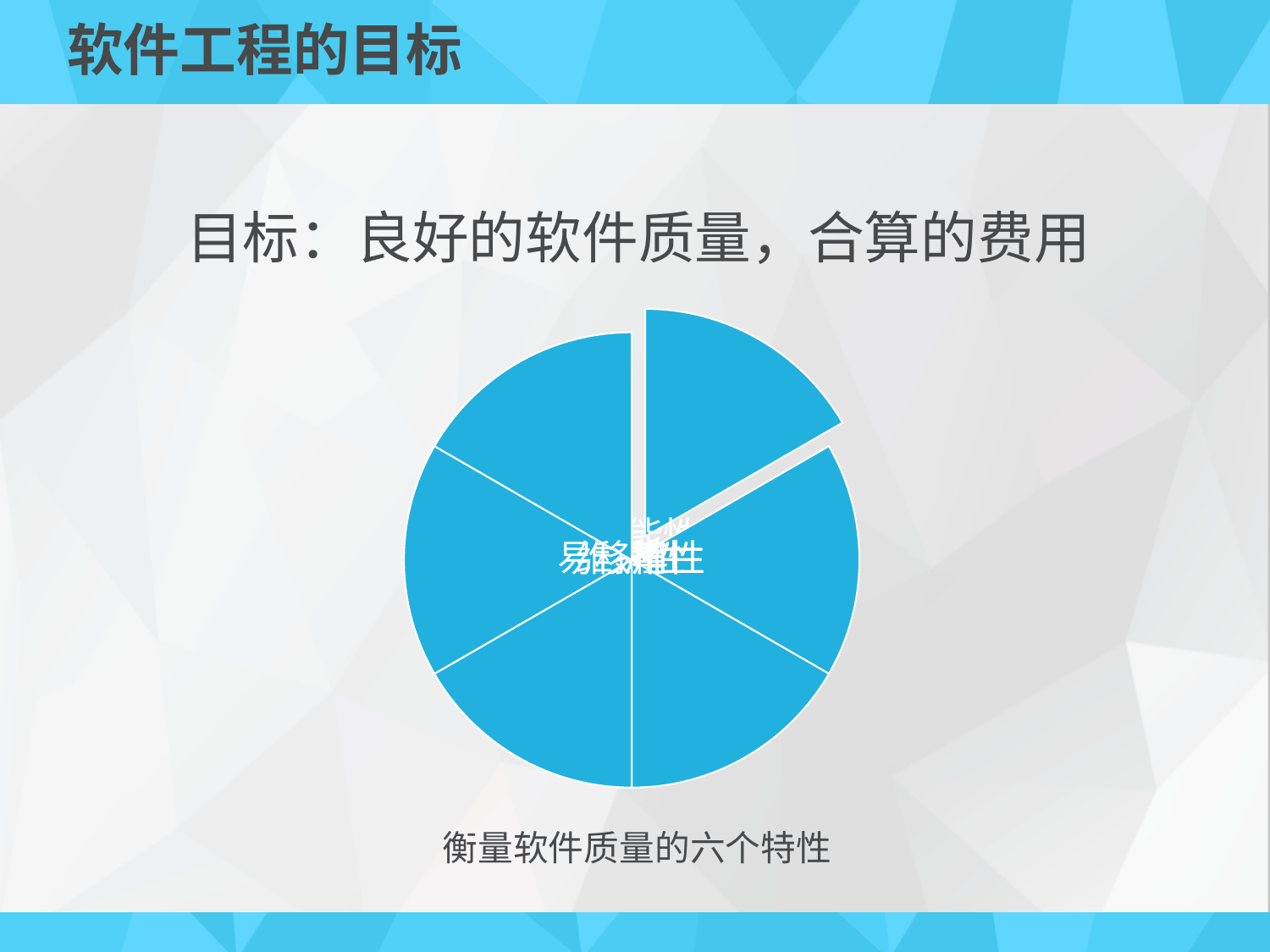

# 软件工程的目标
目标：良好的软件质量，合算的费用
功能性
可靠性
易使用性
效率
维护性
易移植性
衡量软件质量的六个特性